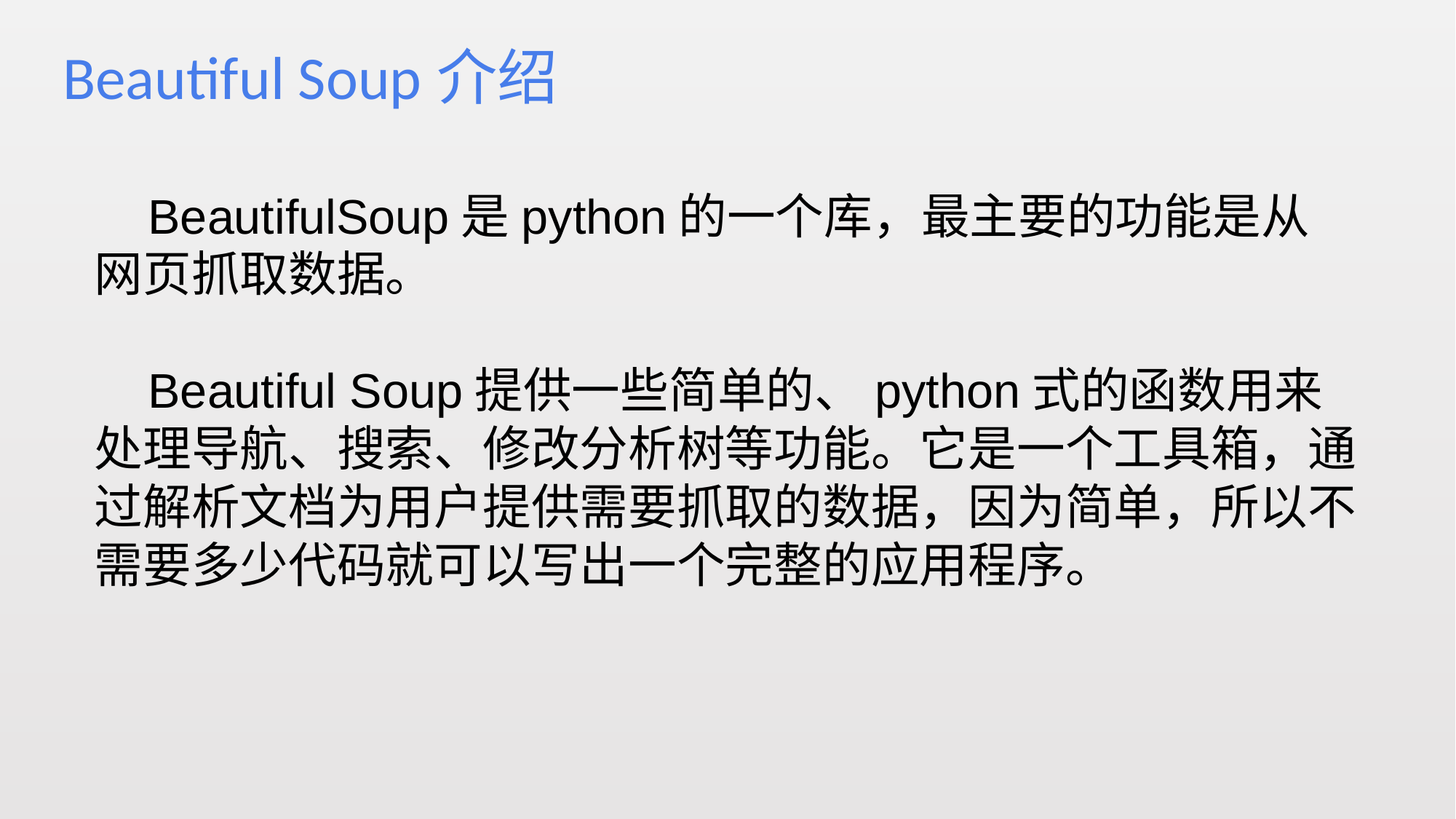

Beautiful Soup介绍
    BeautifulSoup是python的一个库，最主要的功能是从网页抓取数据。
    Beautiful Soup提供一些简单的、python式的函数用来处理导航、搜索、修改分析树等功能。它是一个工具箱，通过解析文档为用户提供需要抓取的数据，因为简单，所以不需要多少代码就可以写出一个完整的应用程序。